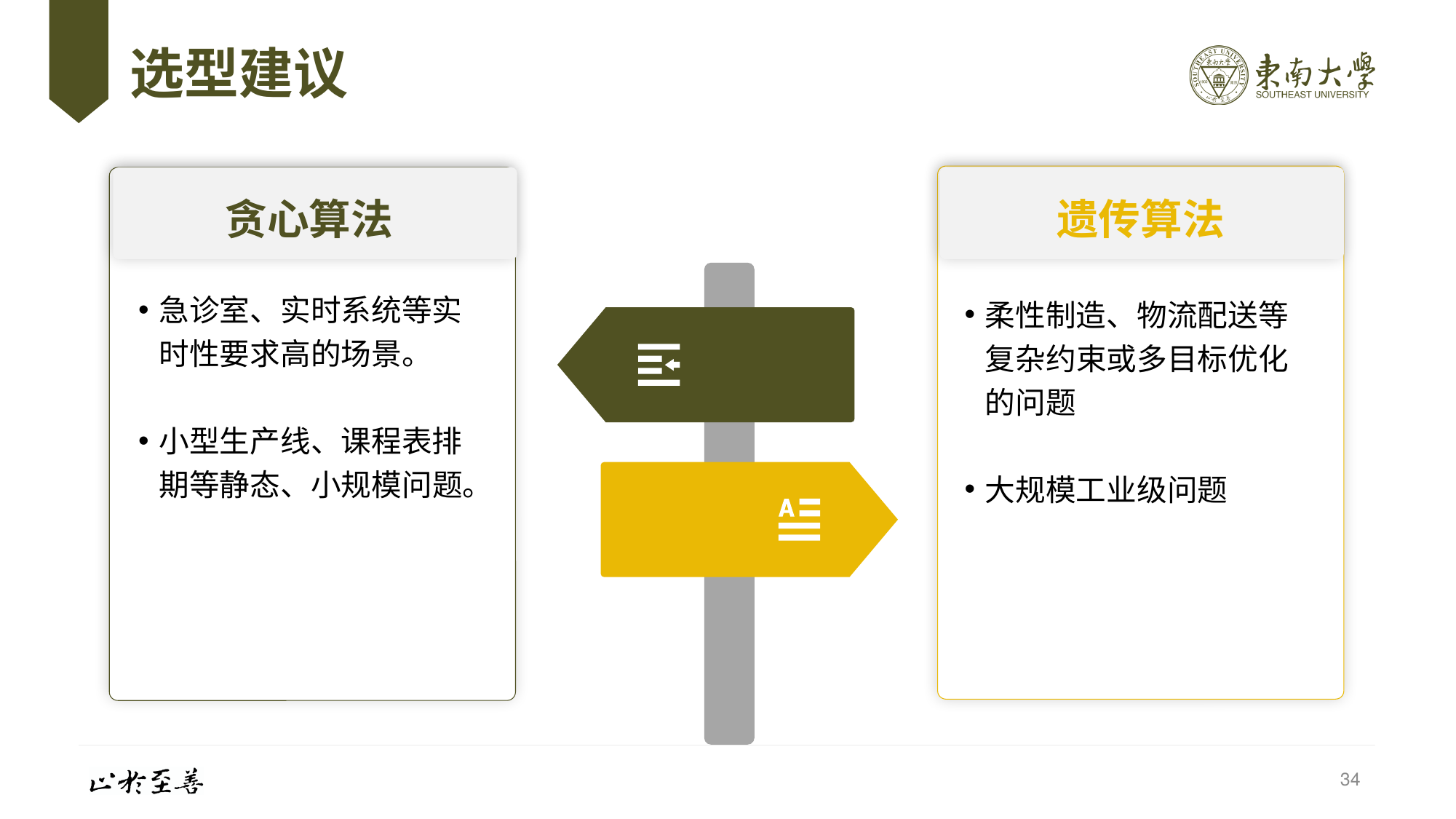

# 选型建议

贪心算法
遗传算法

急诊室、实时系统等实时性要求高的场景。

小型生产线、课程表排期等静态、小规模问题。

柔性制造、物流配送等复杂约束或多目标优化的问题

大规模工业级问题
34